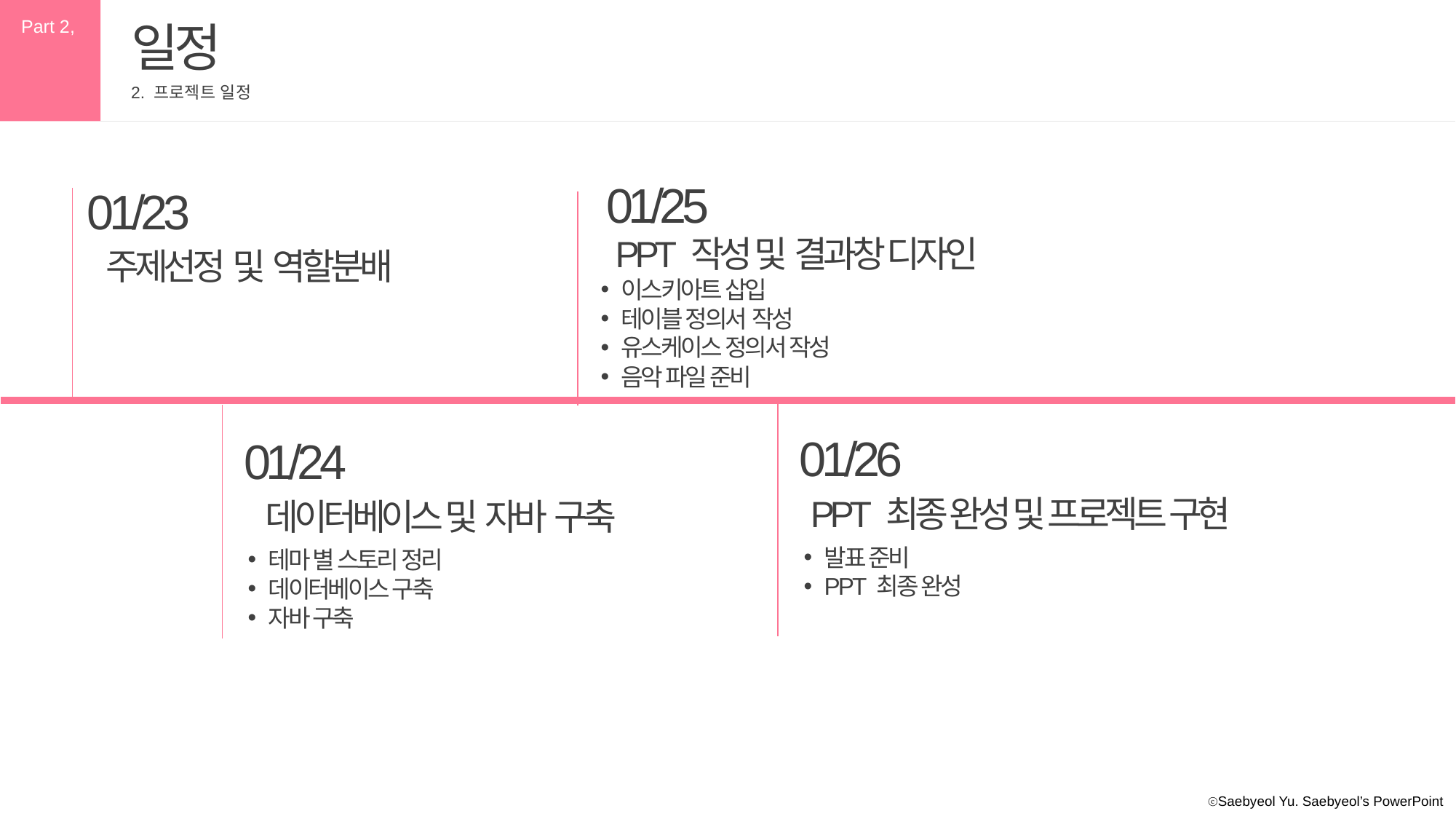

Part 2,
일정
2. 프로젝트 일정
01/25
01/23
PPT 작성 및  결과창 디자인
주제선정  및  역할분배
이스키아트 삽입
테이블 정의서 작성
유스케이스 정의서 작성
음악 파일 준비

01/26
PPT 최종 완성 및 프로젝트 구현
발표 준비
PPT 최종 완성
01/24
데이터베이스 및  자바  구축
테마 별 스토리 정리
데이터베이스 구축
자바 구축